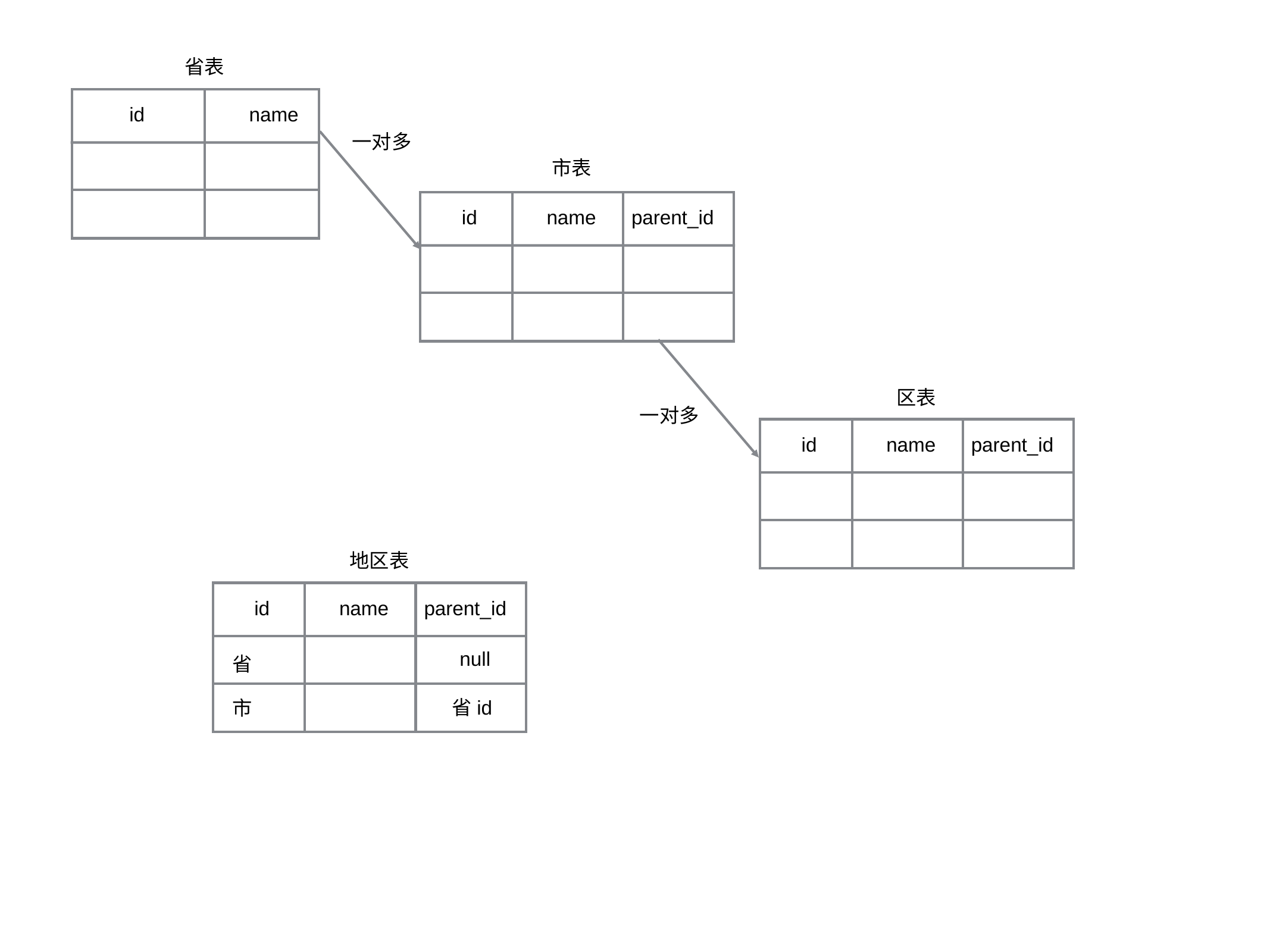

省表

id
name
一对多

市表

id
name
parent_id

区表
一对多

id
name
parent_id

地区表

id
name
parent_id

null
省

省id
市